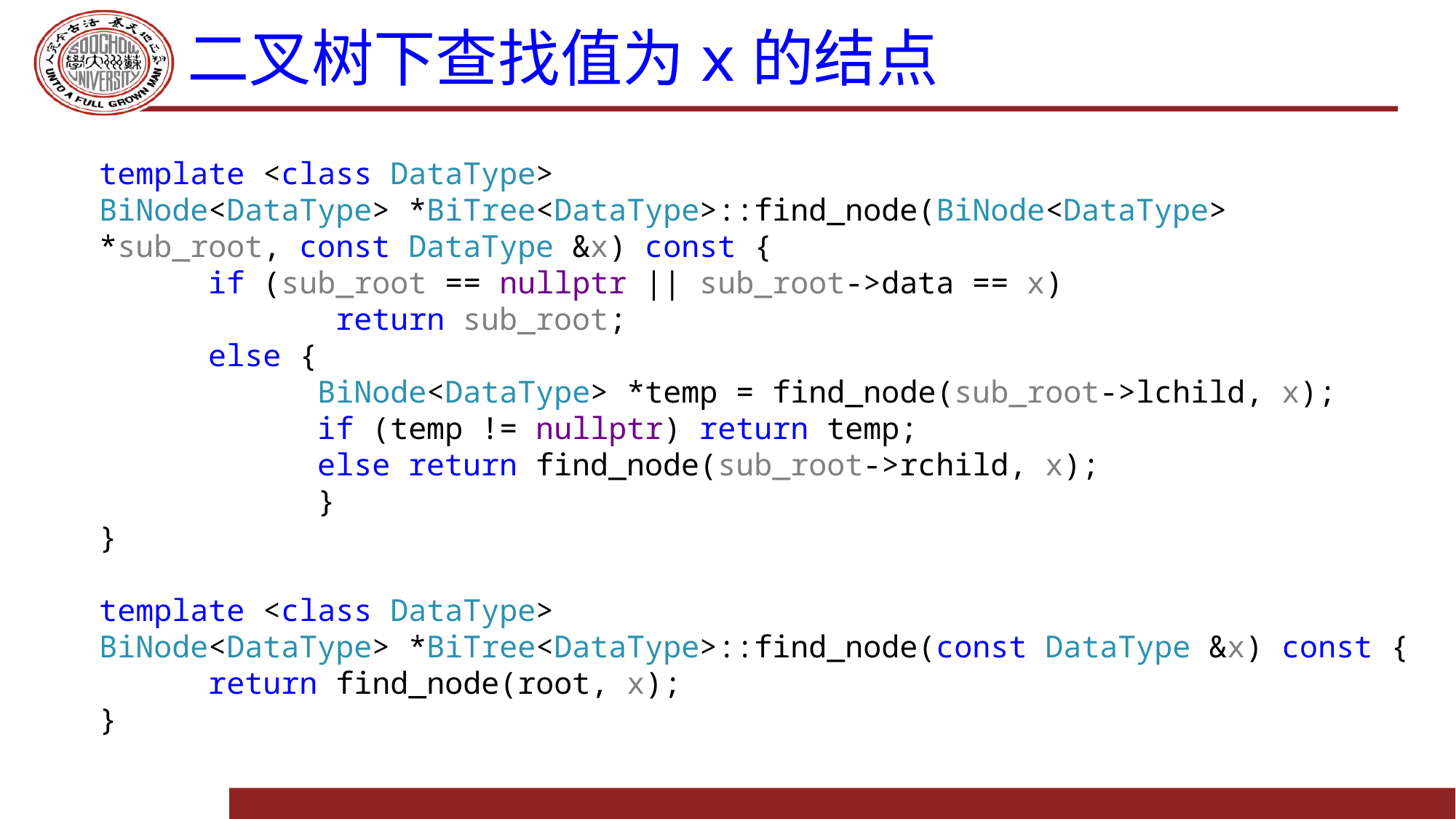

# 二叉树下查找值为x的结点
template <class DataType>
BiNode<DataType> *BiTree<DataType>::find_node(BiNode<DataType> *sub_root, const DataType &x) const {
	if (sub_root == nullptr || sub_root->data == x)
		 return sub_root;
	else {
		BiNode<DataType> *temp = find_node(sub_root->lchild, x);
		if (temp != nullptr) return temp;
		else return find_node(sub_root->rchild, x);
		}
}

template <class DataType>
BiNode<DataType> *BiTree<DataType>::find_node(const DataType &x) const {
	return find_node(root, x);
}